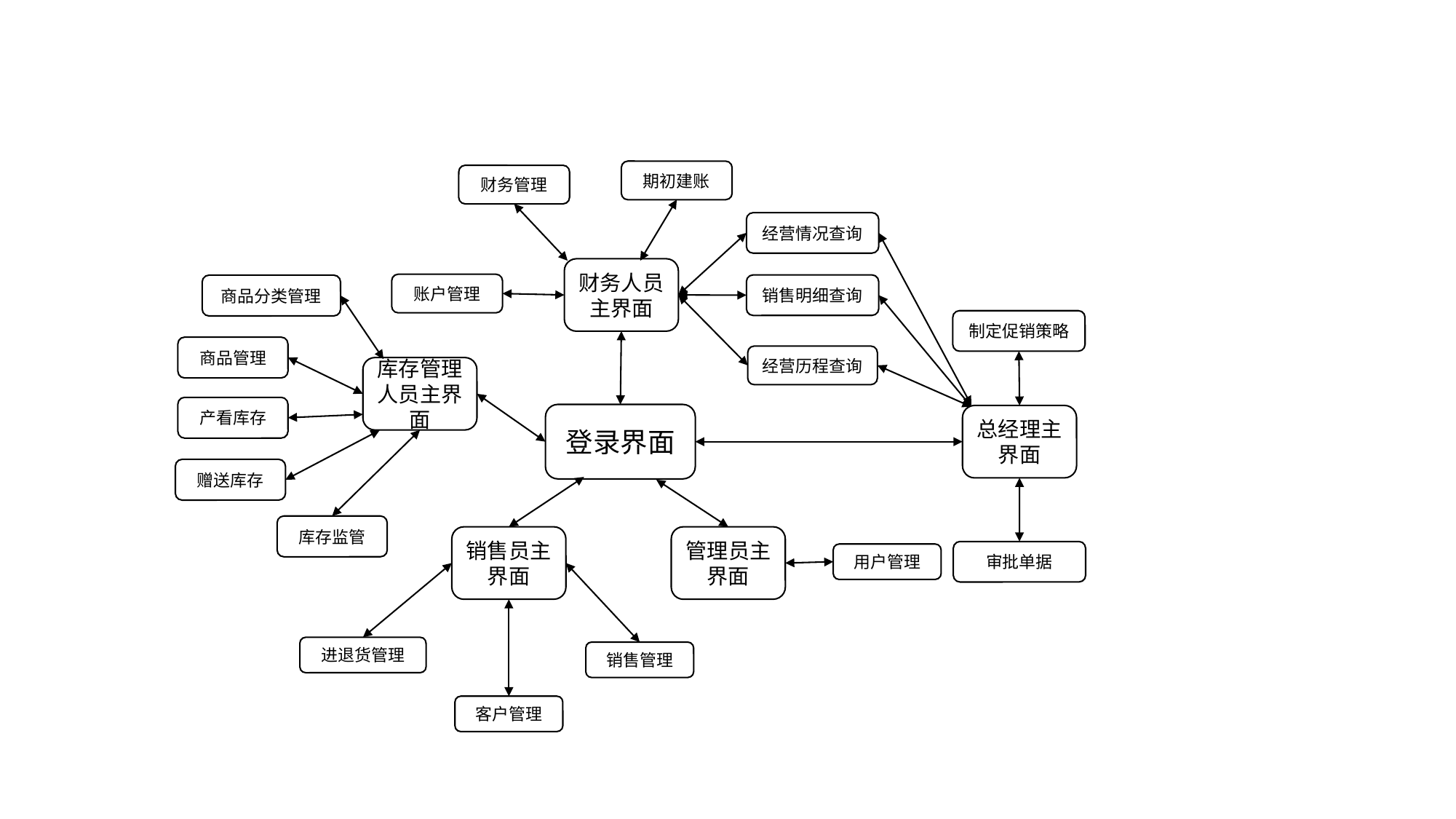

期初建账
财务管理
经营情况查询
财务人员主界面
账户管理
销售明细查询
商品分类管理
制定促销策略
商品管理
经营历程查询
库存管理人员主界面
产看库存
登录界面
总经理主界面
赠送库存
库存监管
管理员主界面
销售员主界面
审批单据
用户管理
进退货管理
销售管理
客户管理